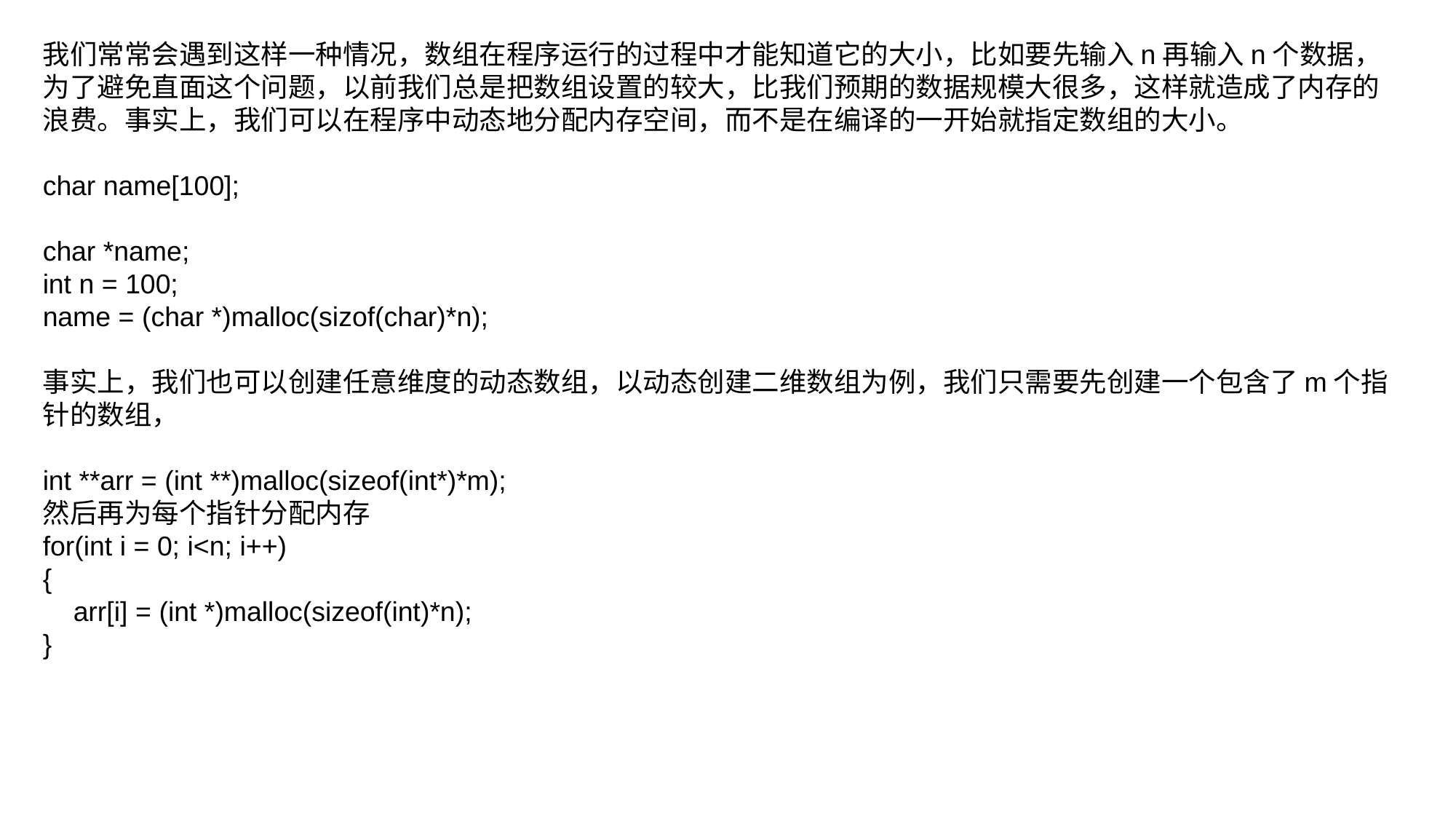

我们常常会遇到这样一种情况，数组在程序运行的过程中才能知道它的大小，比如要先输入n再输入n个数据，为了避免直面这个问题，以前我们总是把数组设置的较大，比我们预期的数据规模大很多，这样就造成了内存的浪费。事实上，我们可以在程序中动态地分配内存空间，而不是在编译的一开始就指定数组的大小。

char name[100];

char *name;
int n = 100;
name = (char *)malloc(sizof(char)*n);

事实上，我们也可以创建任意维度的动态数组，以动态创建二维数组为例，我们只需要先创建一个包含了m个指针的数组，

int **arr = (int **)malloc(sizeof(int*)*m);
然后再为每个指针分配内存
for(int i = 0; i<n; i++)
{
    arr[i] = (int *)malloc(sizeof(int)*n);
}